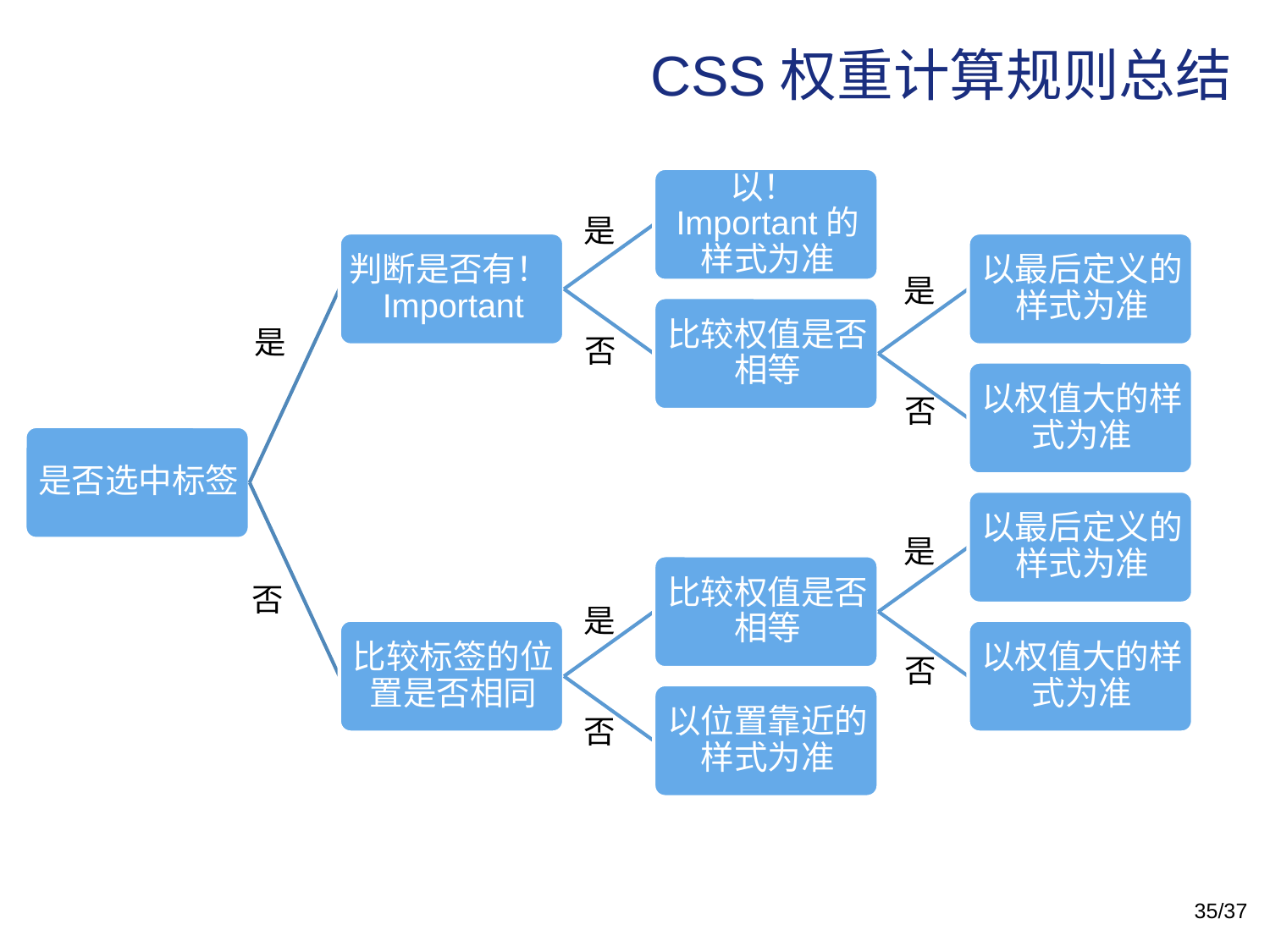

# CSS权重计算规则总结
是否选中标签

判断是否有！Important

以！Important的样式为准

比较权值是否相等

以最后定义的样式为准

以权值大的样式为准

比较标签的位置是否相同

比较权值是否相等

以最后定义的样式为准

以权值大的样式为准

以位置靠近的样式为准
是
是
是
否
否
是
否
是
否
否
35/37